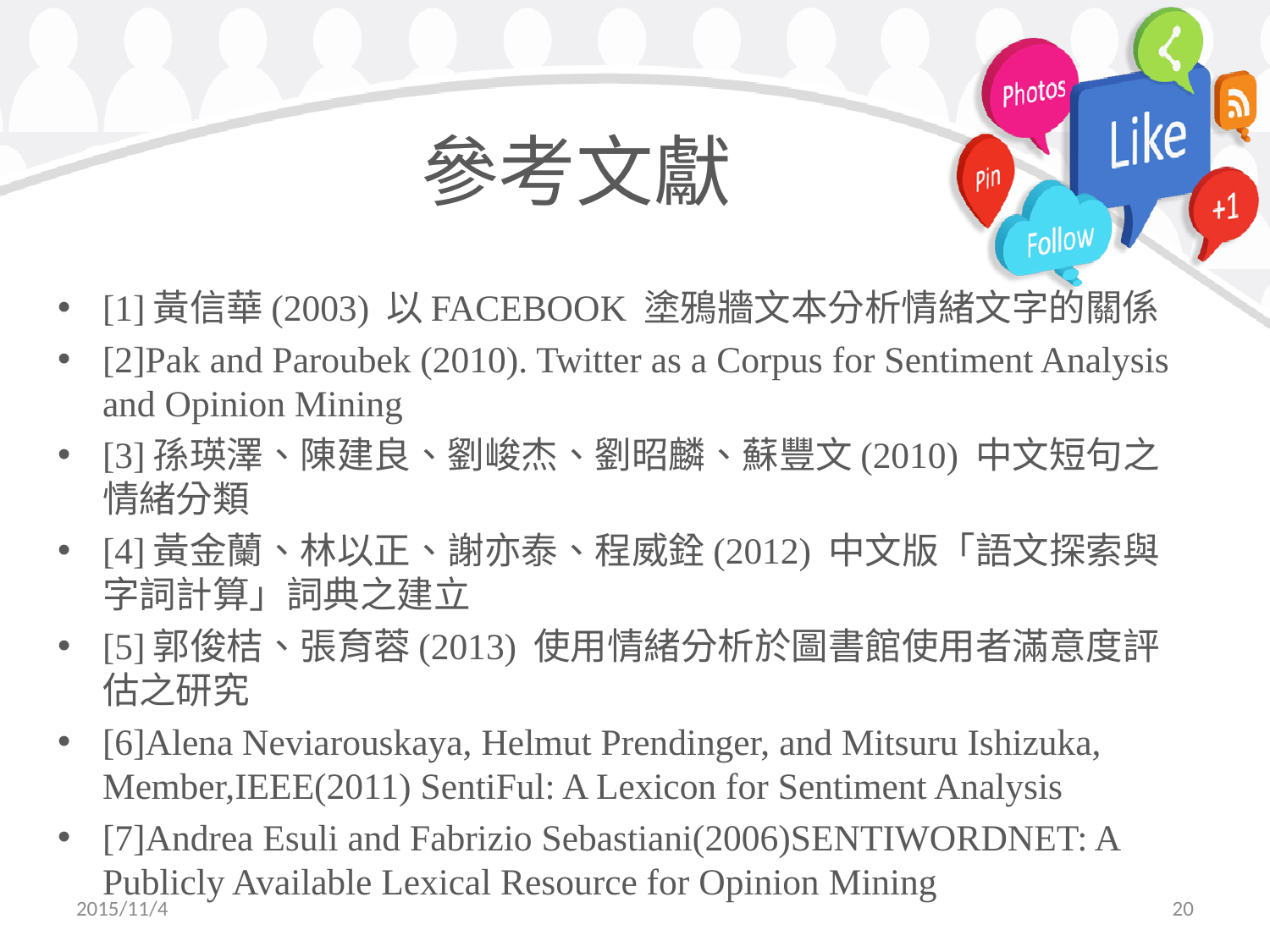

# 參考文獻
[1]黃信華(2003) 以FACEBOOK 塗鴉牆文本分析情緒文字的關係
[2]Pak and Paroubek (2010). Twitter as a Corpus for Sentiment Analysis and Opinion Mining
[3]孫瑛澤、陳建良、劉峻杰、劉昭麟、蘇豐文(2010) 中文短句之情緒分類
[4]黃金蘭、林以正、謝亦泰、程威銓(2012) 中文版「語文探索與字詞計算」詞典之建立
[5]郭俊桔、張育蓉(2013) 使用情緒分析於圖書館使用者滿意度評估之研究
[6]Alena Neviarouskaya, Helmut Prendinger, and Mitsuru Ishizuka, Member,IEEE(2011) SentiFul: A Lexicon for Sentiment Analysis
[7]Andrea Esuli and Fabrizio Sebastiani(2006)SENTIWORDNET: A Publicly Available Lexical Resource for Opinion Mining
2015/11/4
20